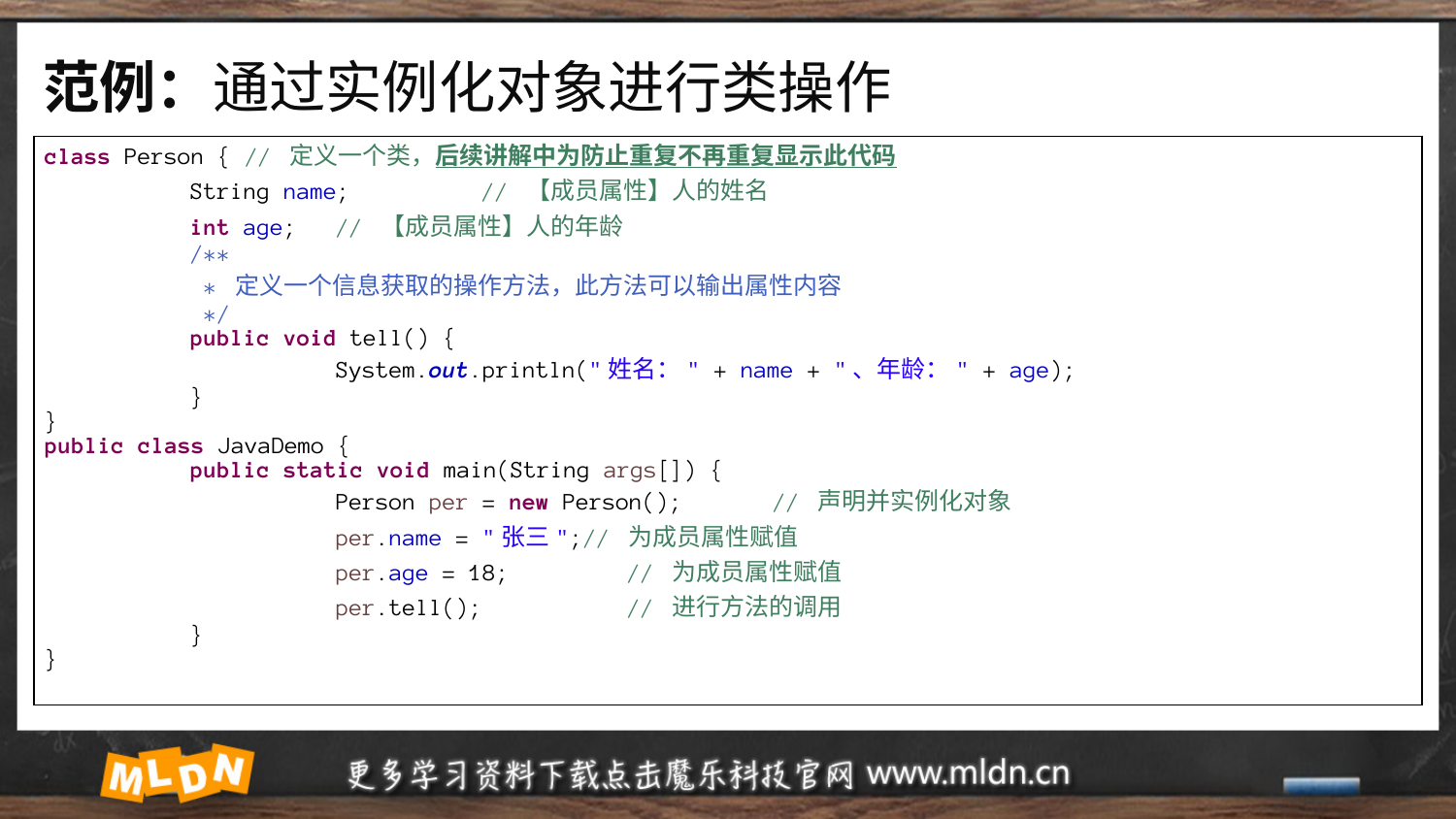

# 范例：通过实例化对象进行类操作
| class Person { // 定义一个类，后续讲解中为防止重复不再重复显示此代码 String name; // 【成员属性】人的姓名 int age; // 【成员属性】人的年龄 /\*\* \* 定义一个信息获取的操作方法，此方法可以输出属性内容 \*/ public void tell() { System.out.println("姓名：" + name + "、年龄：" + age); } } public class JavaDemo { public static void main(String args[]) { Person per = new Person(); // 声明并实例化对象 per.name = "张三";// 为成员属性赋值 per.age = 18; // 为成员属性赋值 per.tell(); // 进行方法的调用 } } |
| --- |